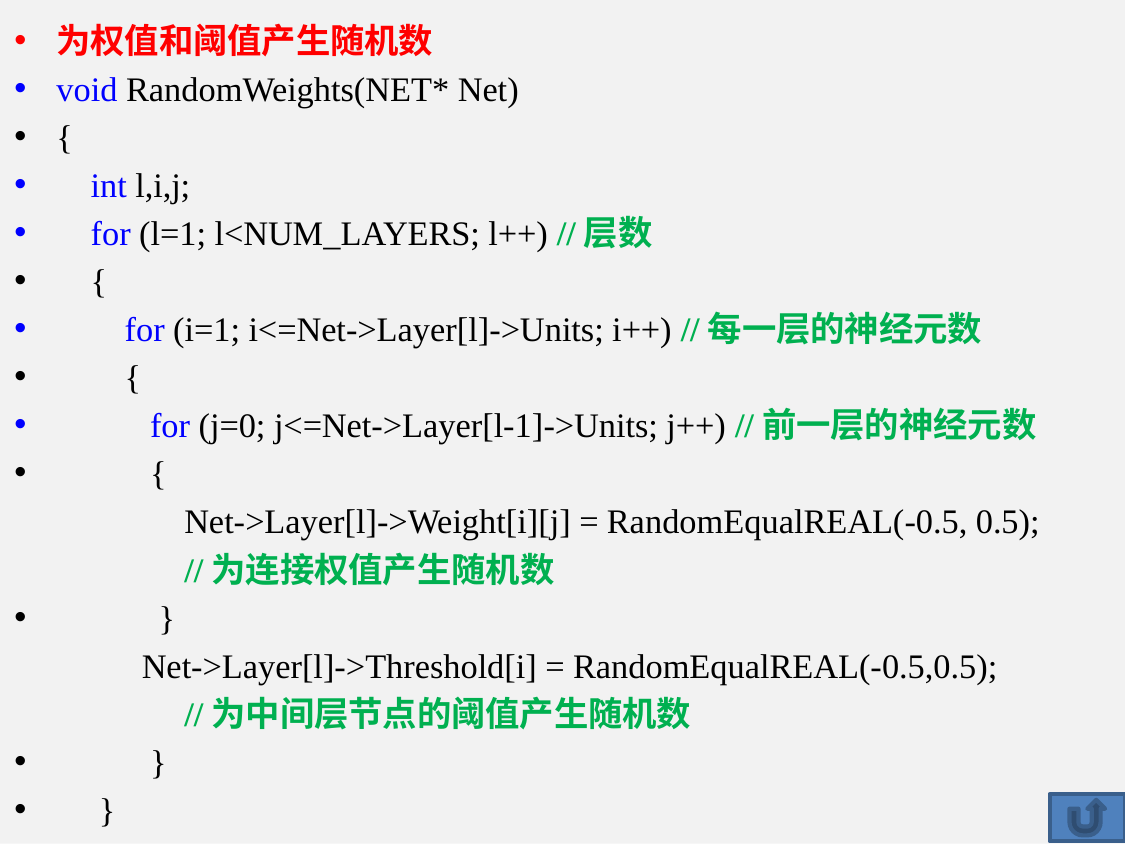

为权值和阈值产生随机数
void RandomWeights(NET* Net)
{
    int l,i,j;
    for (l=1; l<NUM_LAYERS; l++) //层数
    {
        for (i=1; i<=Net->Layer[l]->Units; i++) //每一层的神经元数
        {
           for (j=0; j<=Net->Layer[l-1]->Units; j++) //前一层的神经元数
           {
                    Net->Layer[l]->Weight[i][j] = RandomEqualREAL(-0.5, 0.5);
                    //为连接权值产生随机数
            }
               Net->Layer[l]->Threshold[i] = RandomEqualREAL(-0.5,0.5);
                    //为中间层节点的阈值产生随机数
           }
     }
}